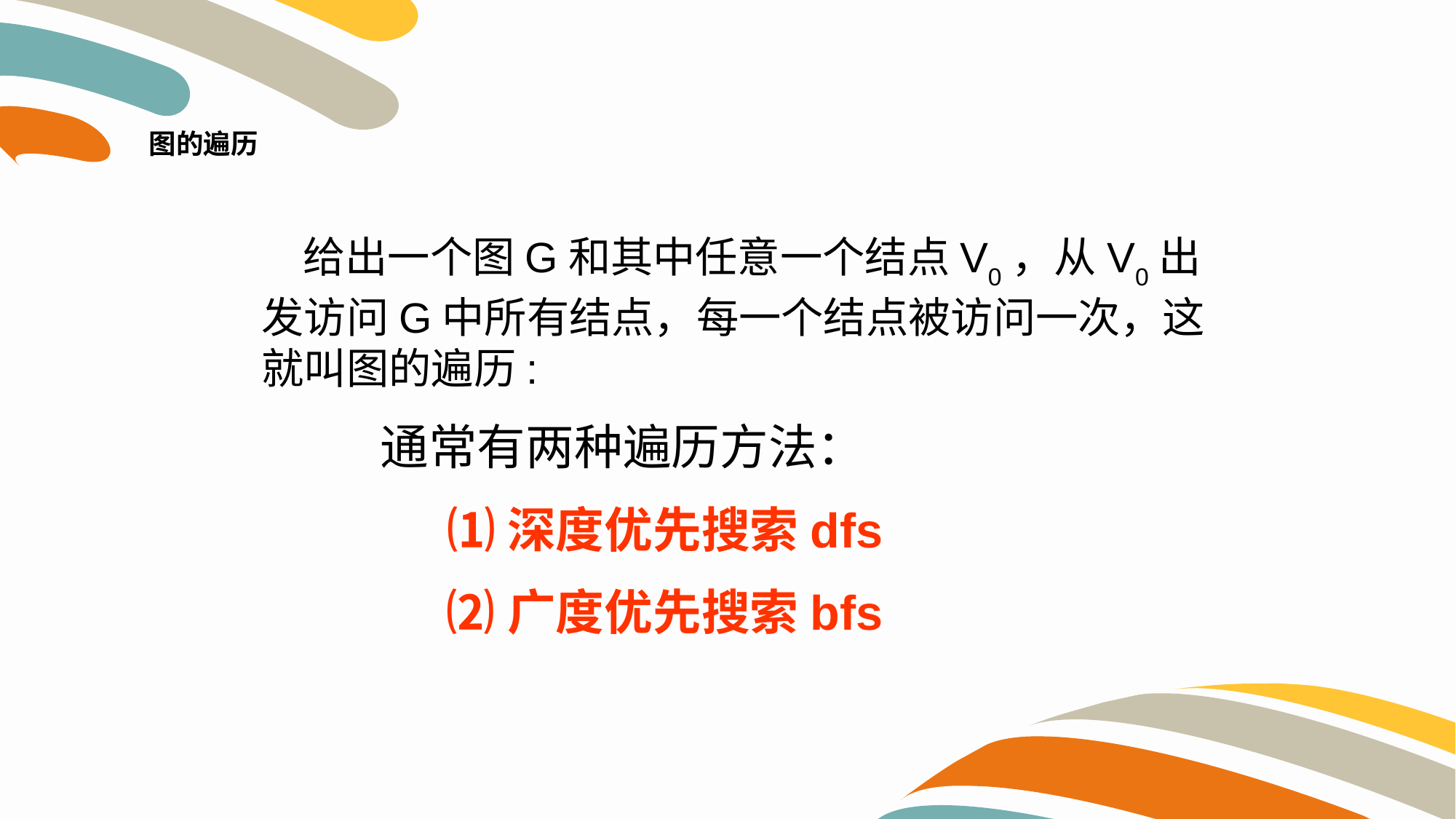

图的遍历
给出一个图G和其中任意一个结点V0，从V0出发访问G中所有结点，每一个结点被访问一次，这就叫图的遍历:
      通常有两种遍历方法：
             ⑴深度优先搜索dfs
             ⑵广度优先搜索bfs